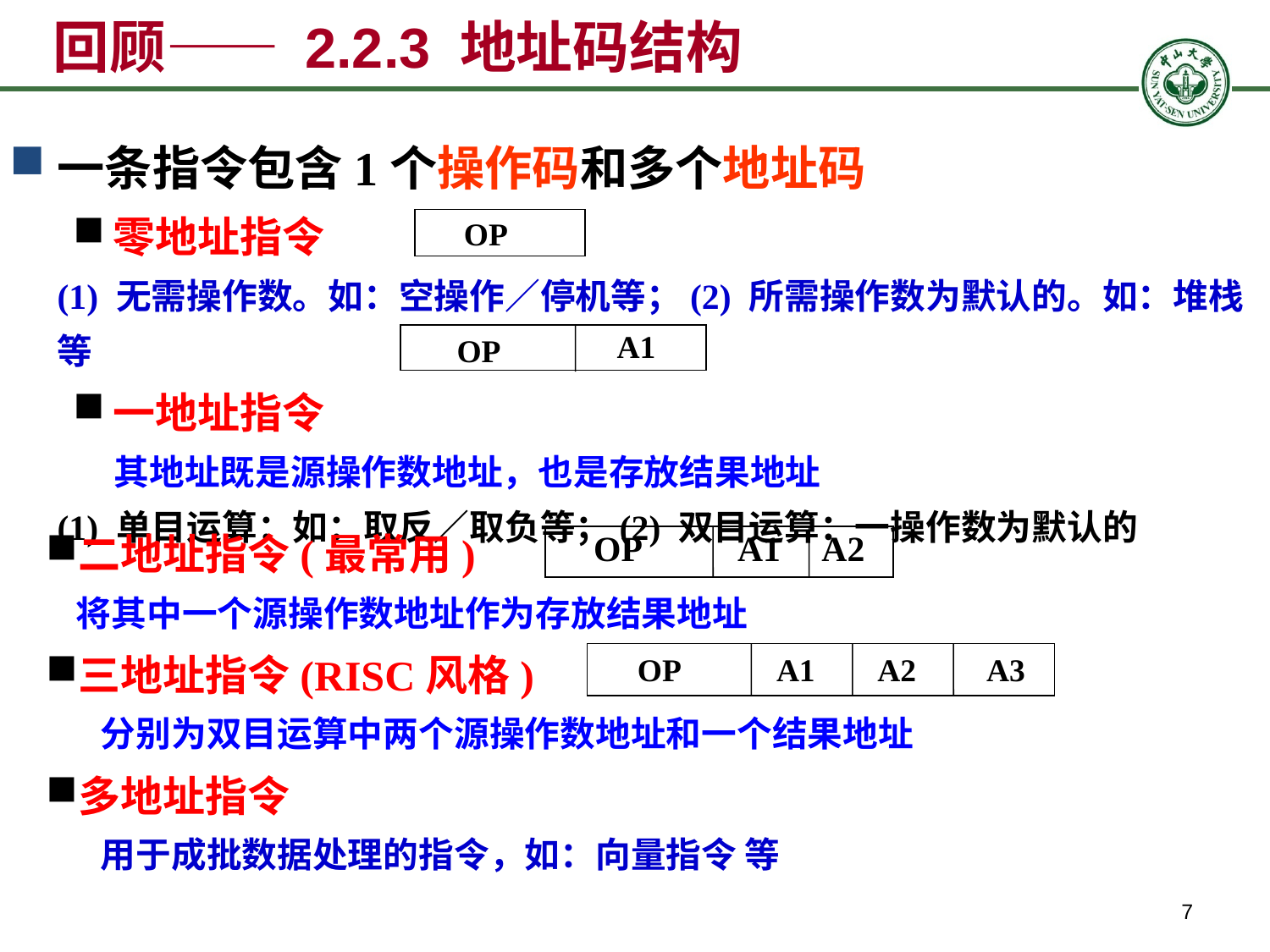

# 回顾—— 2.2.3 地址码结构
一条指令包含1个操作码和多个地址码
零地址指令
(1) 无需操作数。如：空操作／停机等；(2) 所需操作数为默认的。如：堆栈等
一地址指令
      其地址既是源操作数地址，也是存放结果地址
(1) 单目运算：如：取反／取负等；(2) 双目运算：一操作数为默认的
OP

A1
OP

二地址指令(最常用)
将其中一个源操作数地址作为存放结果地址
三地址指令(RISC风格)
  分别为双目运算中两个源操作数地址和一个结果地址
多地址指令
  用于成批数据处理的指令，如：向量指令 等
OP
A1
A2

OP
A1
A2
A3